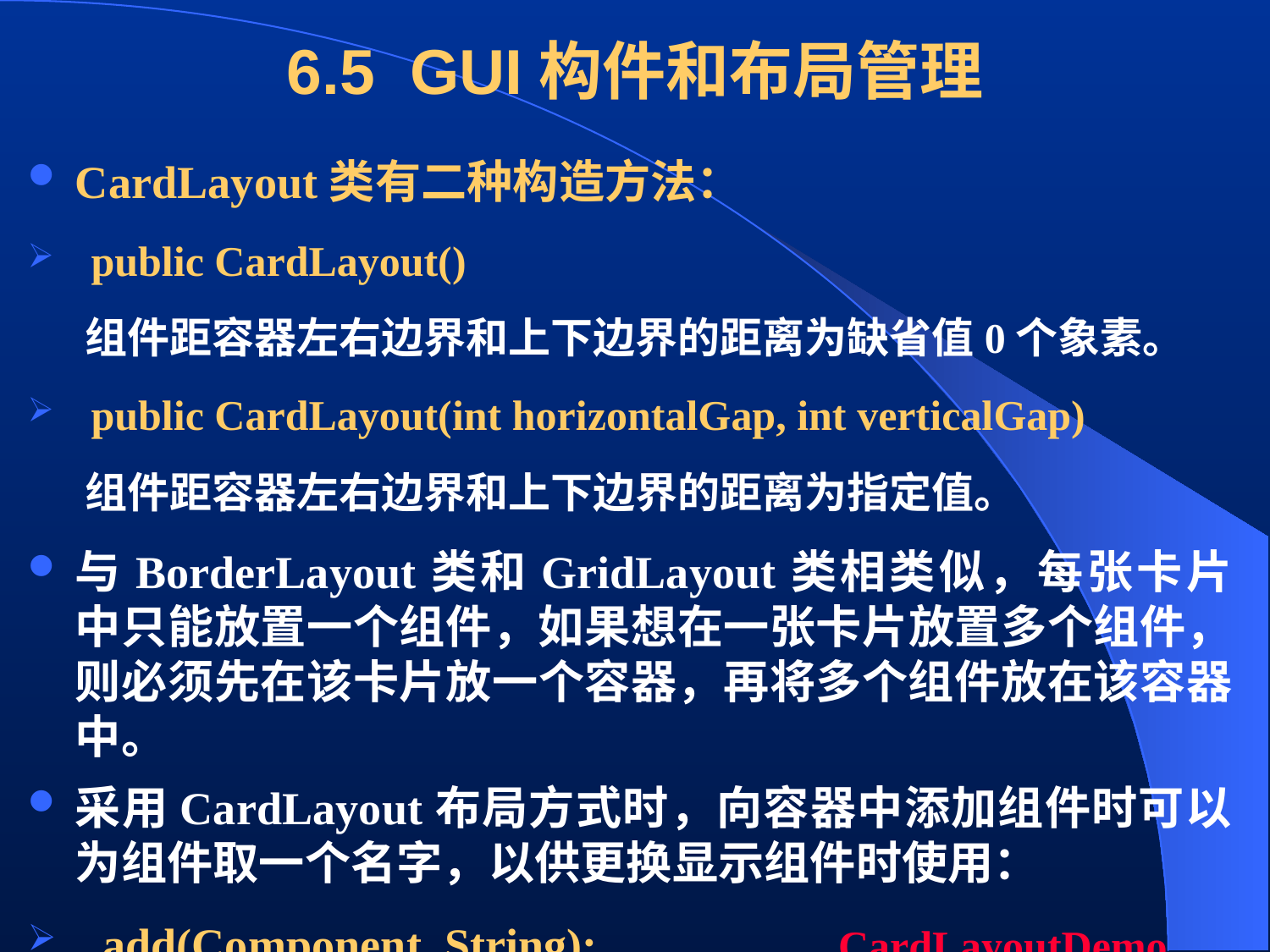

# 6.5  GUI构件和布局管理
CardLayout类有二种构造方法：
public CardLayout()
     组件距容器左右边界和上下边界的距离为缺省值0个象素。
public CardLayout(int horizontalGap, int verticalGap)
     组件距容器左右边界和上下边界的距离为指定值。
与BorderLayout类和GridLayout类相类似，每张卡片中只能放置一个组件，如果想在一张卡片放置多个组件，则必须先在该卡片放一个容器，再将多个组件放在该容器中。
采用CardLayout布局方式时，向容器中添加组件时可以为组件取一个名字，以供更换显示组件时使用：
 add(Component, String);                     CardLayoutDemo